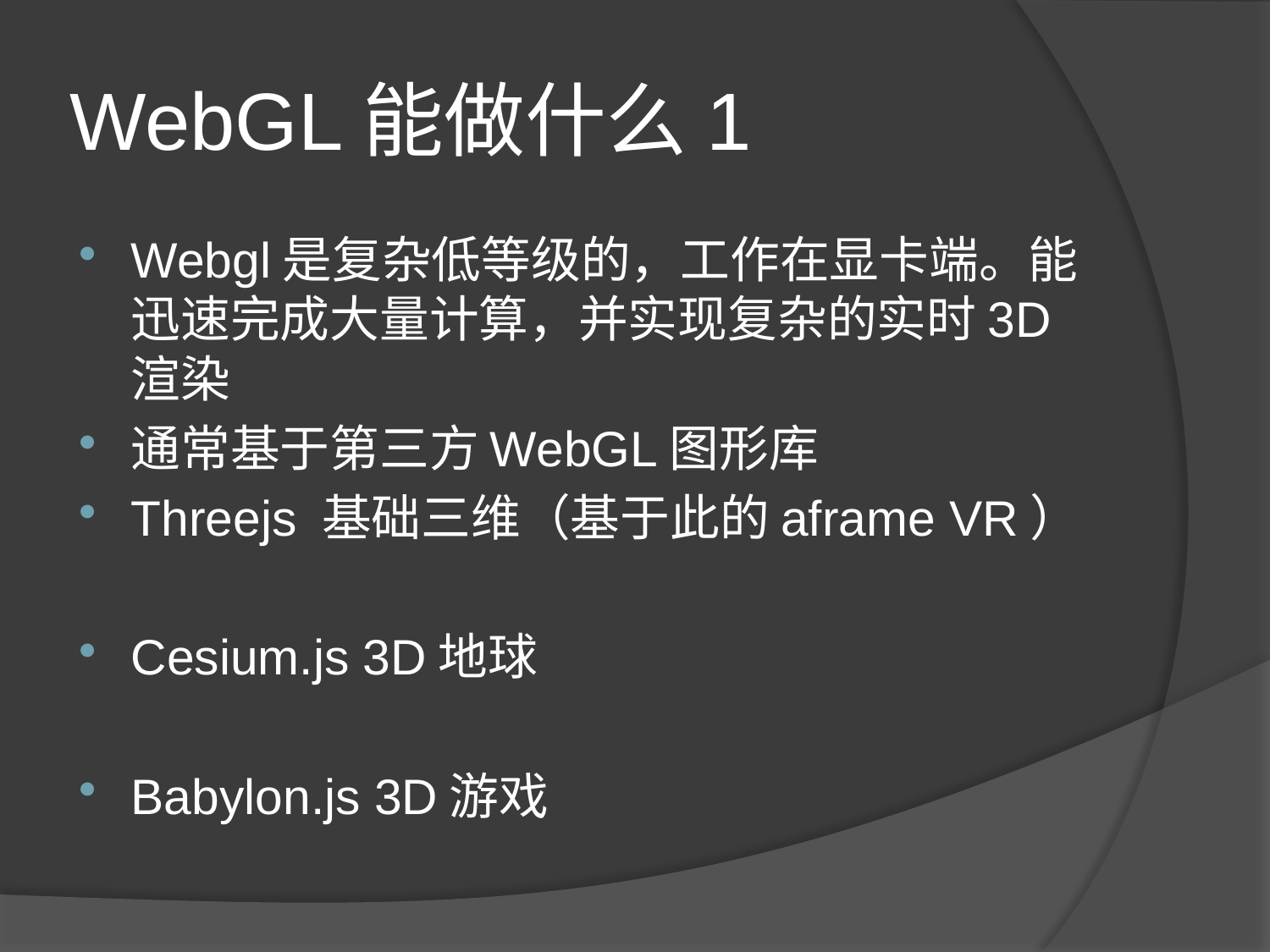

# WebGL能做什么1
Webgl是复杂低等级的，工作在显卡端。能迅速完成大量计算，并实现复杂的实时3D渲染
通常基于第三方WebGL图形库
Threejs 基础三维（基于此的aframe VR）

Cesium.js 3D地球

Babylon.js 3D游戏